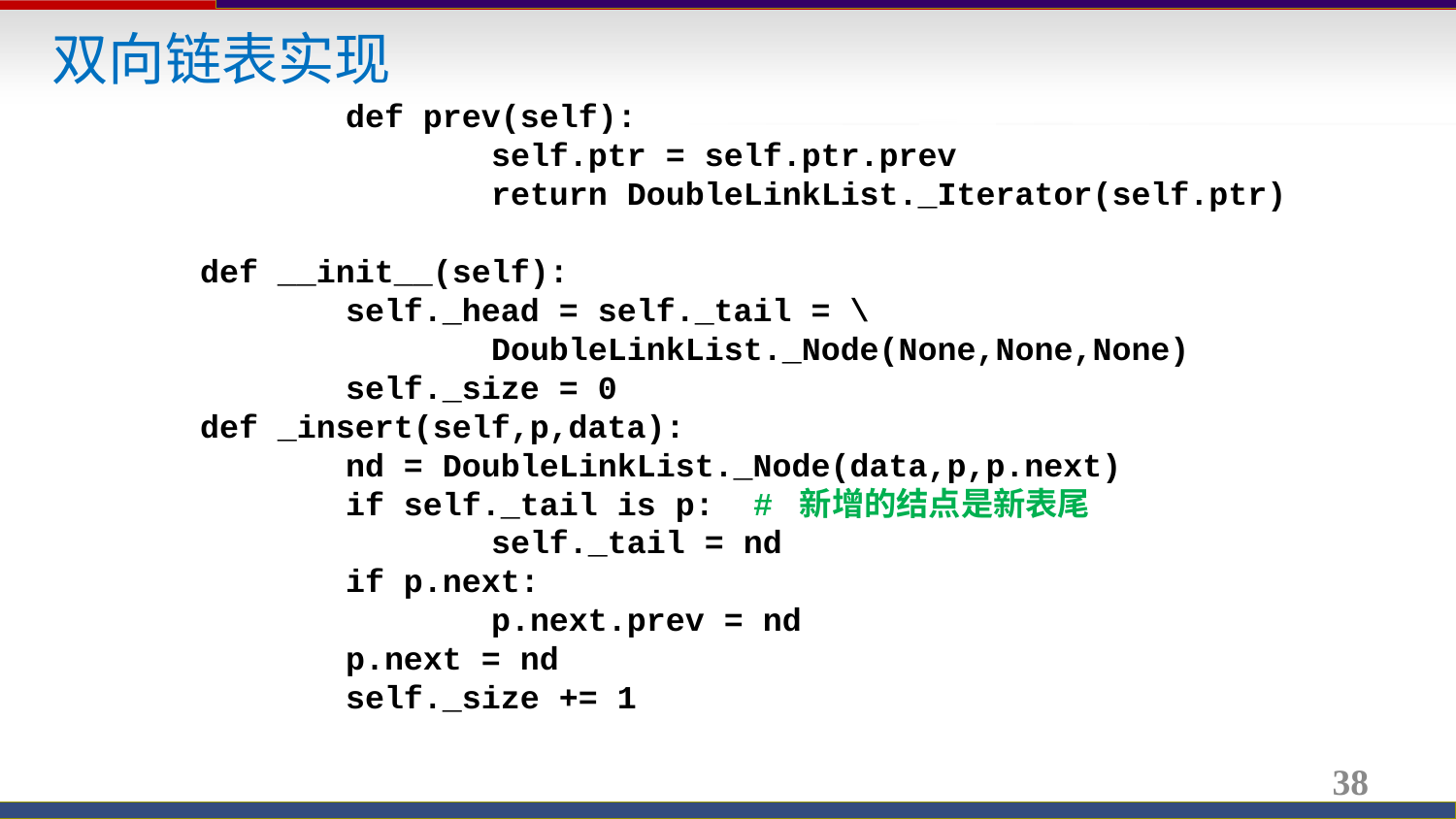

双向链表实现
		def prev(self):
			self.ptr = self.ptr.prev
			return DoubleLinkList._Iterator(self.ptr)

	def __init__(self):
		self._head = self._tail = \
			DoubleLinkList._Node(None,None,None)
		self._size = 0
	def _insert(self,p,data):
		nd = DoubleLinkList._Node(data,p,p.next)
		if self._tail is p:  # 新增的结点是新表尾
			self._tail = nd
		if p.next:
			p.next.prev = nd
		p.next = nd
		self._size += 1